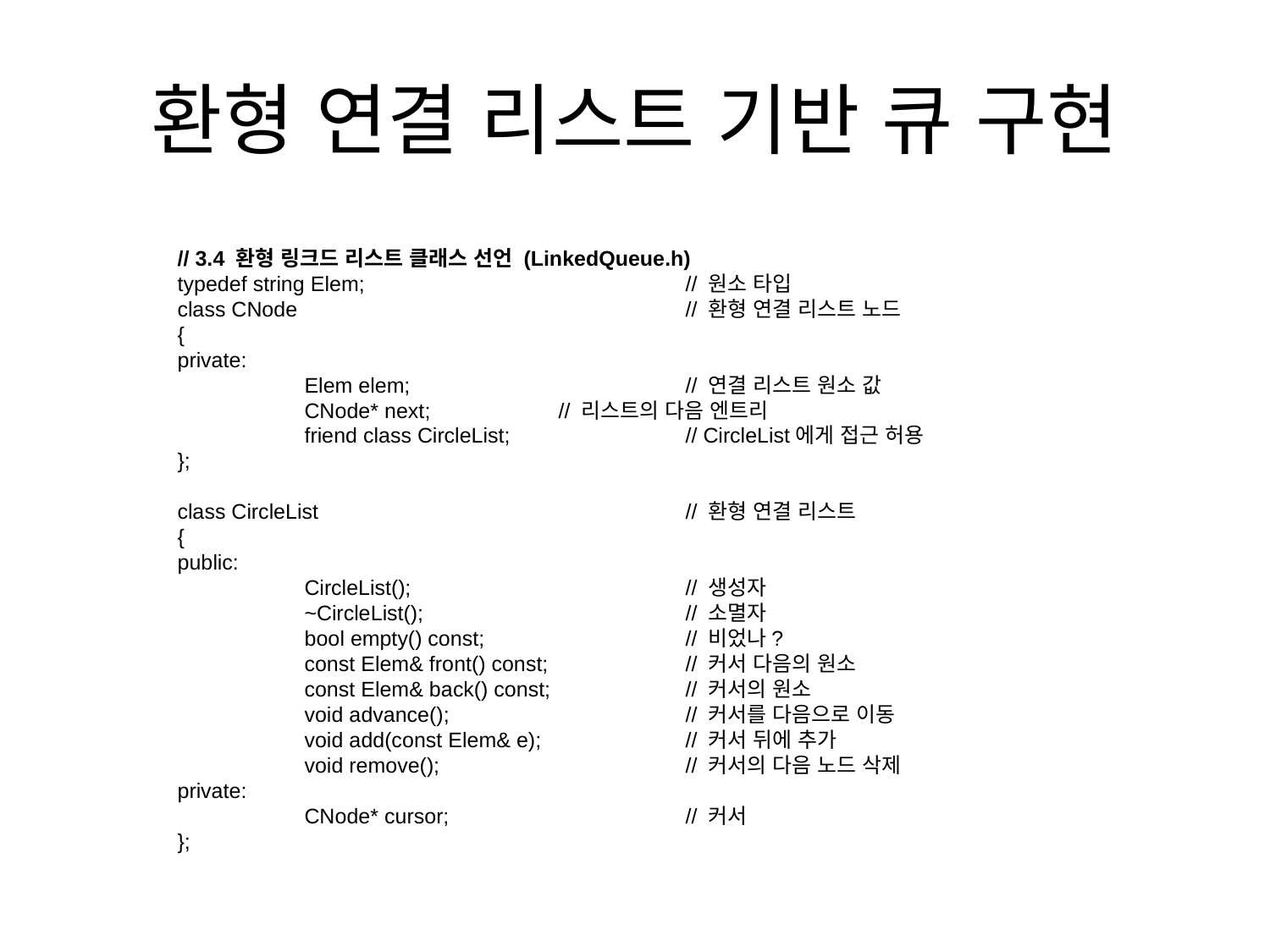

# 환형 연결 리스트 기반 큐 구현
// 3.4 환형 링크드 리스트 클래스 선언 (LinkedQueue.h)
typedef string Elem;			// 원소 타입
class CNode				// 환형 연결 리스트 노드
{
private:
	Elem elem;			// 연결 리스트 원소 값
	CNode* next;		// 리스트의 다음 엔트리
	friend class CircleList;		// CircleList에게 접근 허용
};

class CircleList			// 환형 연결 리스트
{
public:
	CircleList();			// 생성자
	~CircleList();			// 소멸자
	bool empty() const;		// 비었나?
	const Elem& front() const;		// 커서 다음의 원소
	const Elem& back() const;		// 커서의 원소
	void advance();		// 커서를 다음으로 이동
	void add(const Elem& e);		// 커서 뒤에 추가
	void remove();		// 커서의 다음 노드 삭제
private:
	CNode* cursor;		// 커서
};